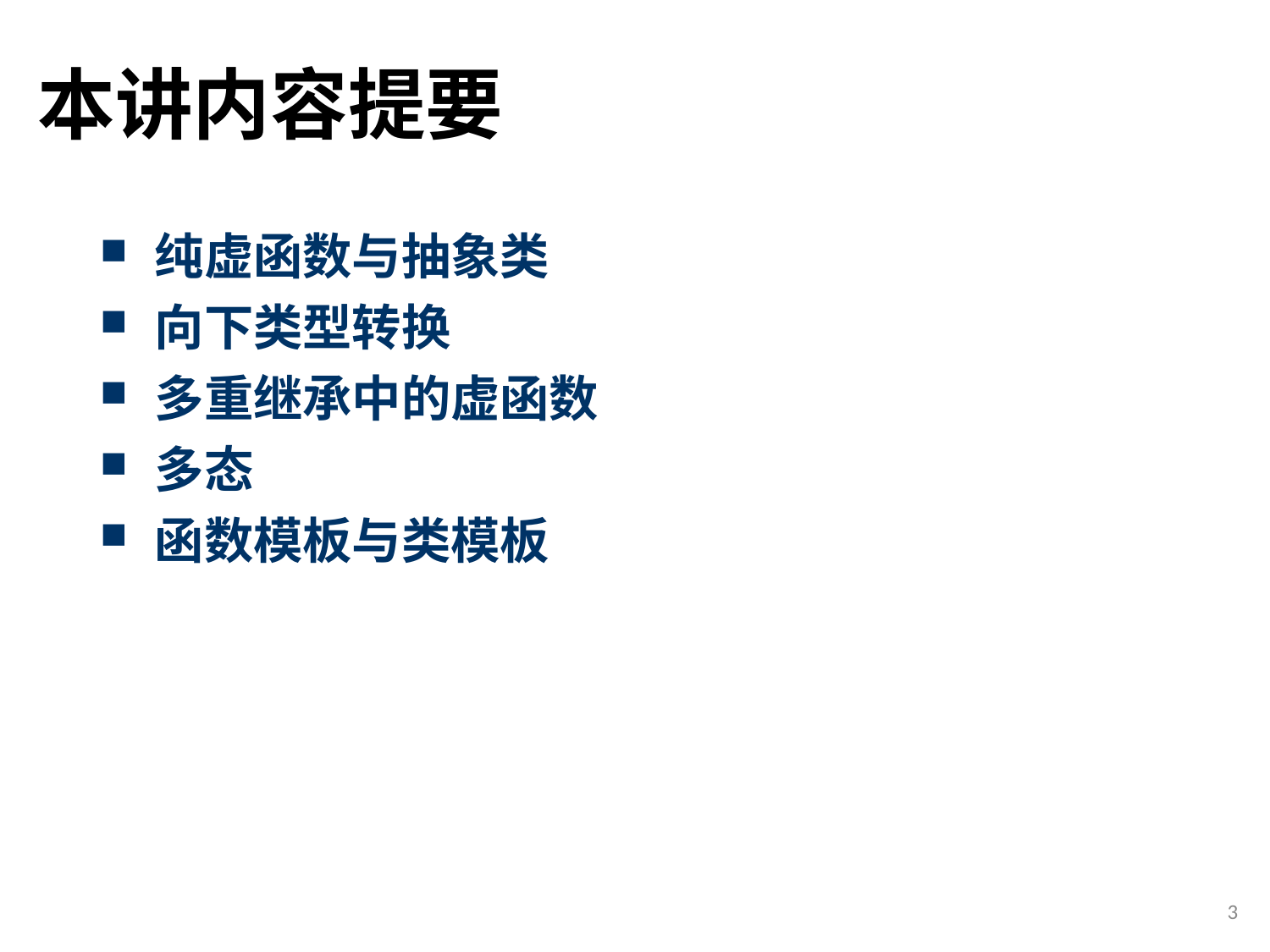

# 本讲内容提要
 纯虚函数与抽象类
 向下类型转换
 多重继承中的虚函数
 多态
 函数模板与类模板
3